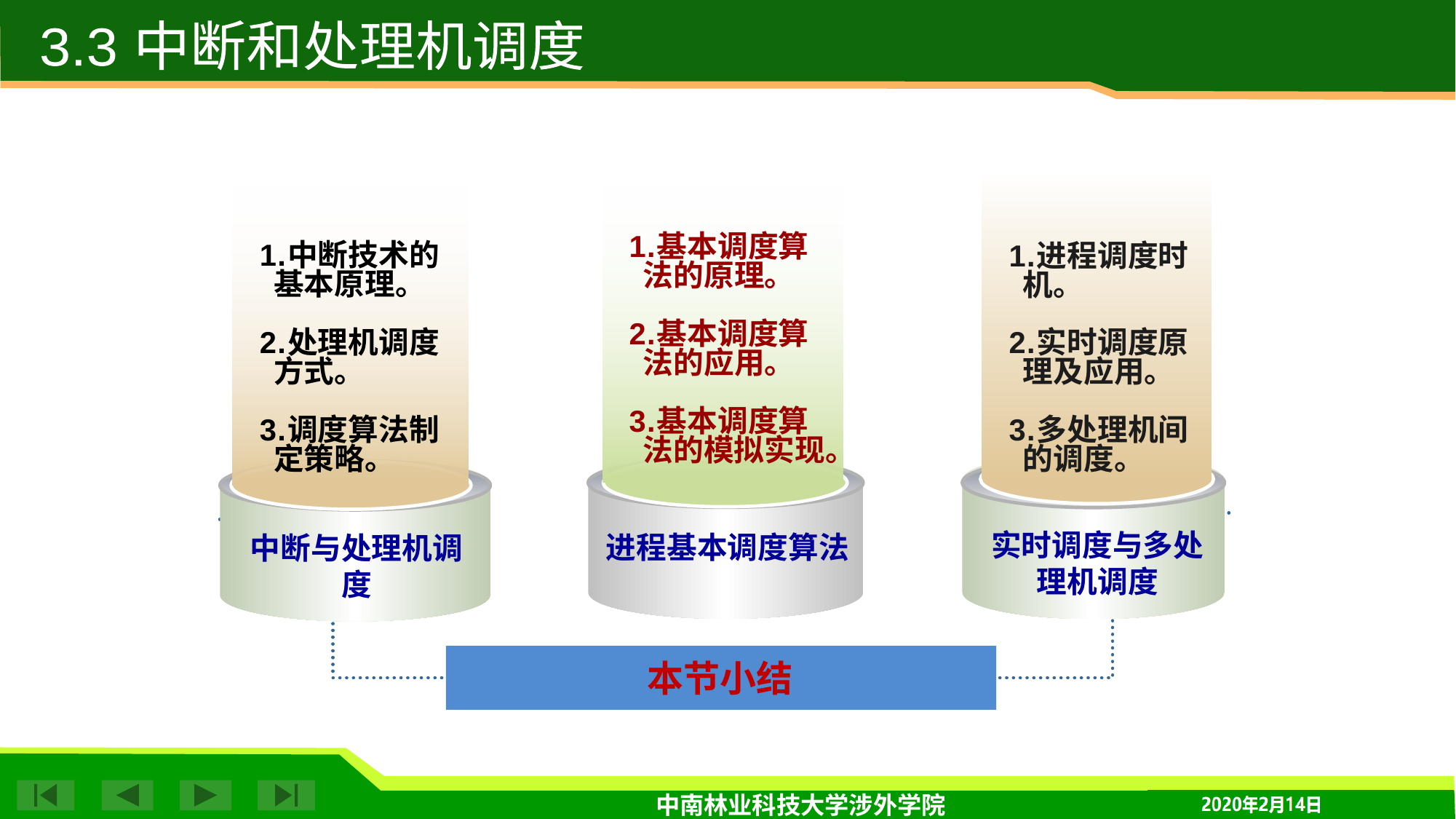

3.3 中断和处理机调度

基本调度算法的原理。

基本调度算法的应用。

基本调度算法的模拟实现。
中断技术的基本原理。

处理机调度方式。

调度算法制定策略。

进程调度时机。

实时调度原理及应用。

多处理机间的调度。

实时调度与多处理机调度
进程基本调度算法
中断与处理机调度

本节小结